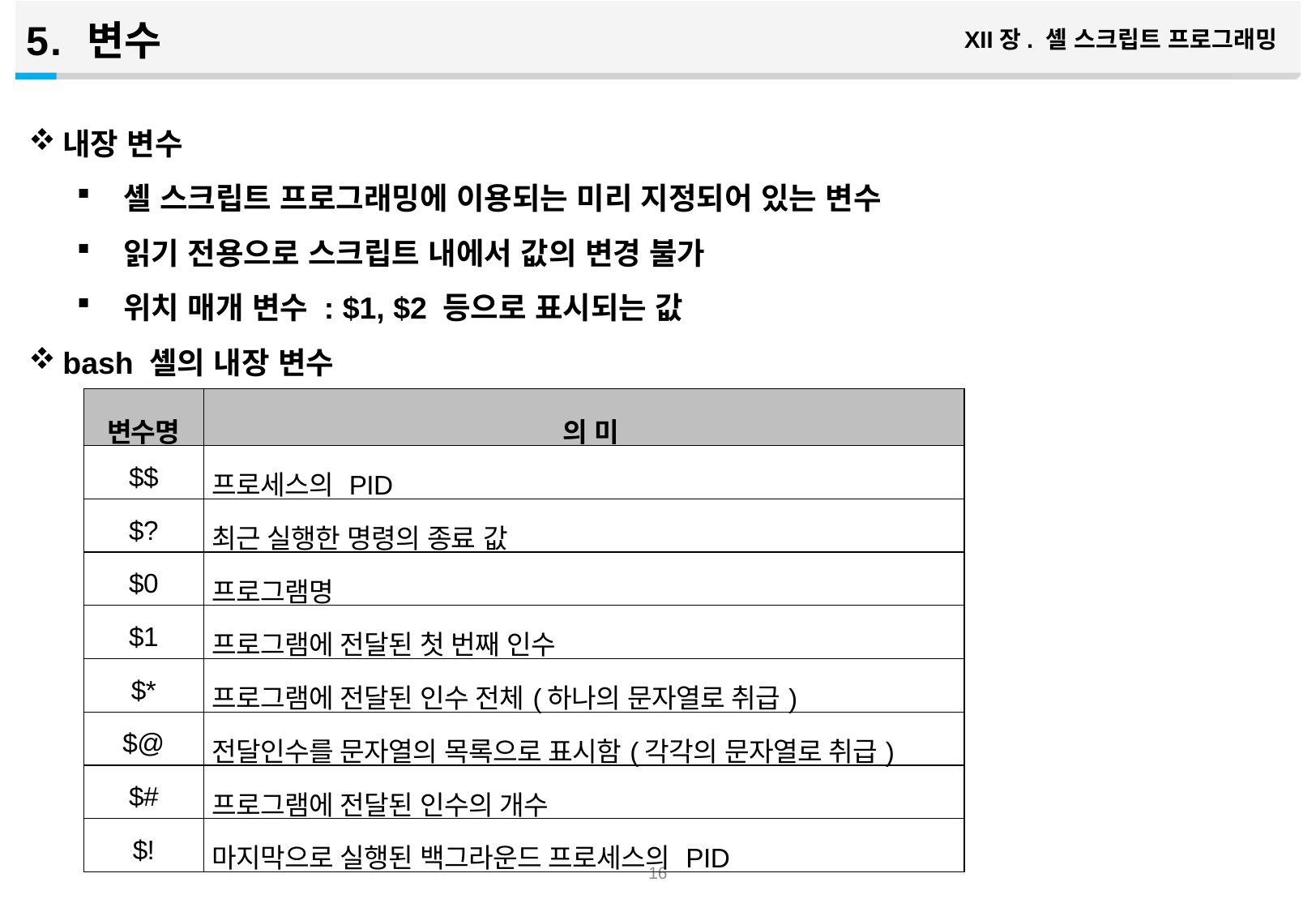

변수
XII장. 셸 스크립트 프로그래밍
내장 변수
셸 스크립트 프로그래밍에 이용되는 미리 지정되어 있는 변수
읽기 전용으로 스크립트 내에서 값의 변경 불가
위치 매개 변수 : $1, $2 등으로 표시되는 값
bash 셸의 내장 변수
| 변수명 | 의 미 |
| --- | --- |
| $$ | 프로세스의 PID |
| $? | 최근 실행한 명령의 종료 값 |
| $0 | 프로그램명 |
| $1 | 프로그램에 전달된 첫 번째 인수 |
| $\* | 프로그램에 전달된 인수 전체(하나의 문자열로 취급) |
| $@ | 전달인수를 문자열의 목록으로 표시함(각각의 문자열로 취급) |
| $# | 프로그램에 전달된 인수의 개수 |
| $! | 마지막으로 실행된 백그라운드 프로세스의 PID |
16